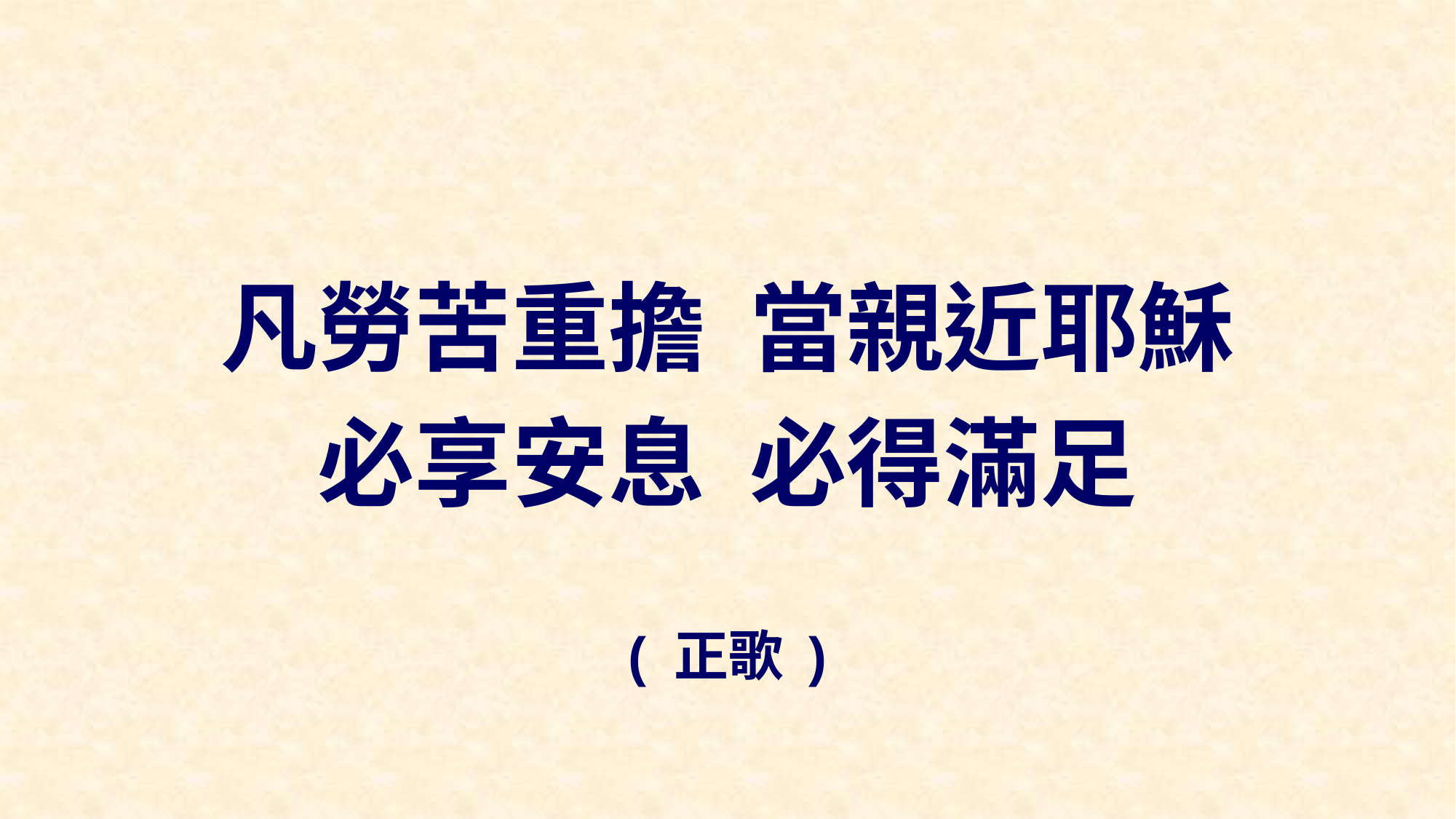

凡勞苦重擔  當親近耶穌
必享安息  必得滿足
( 正歌 )